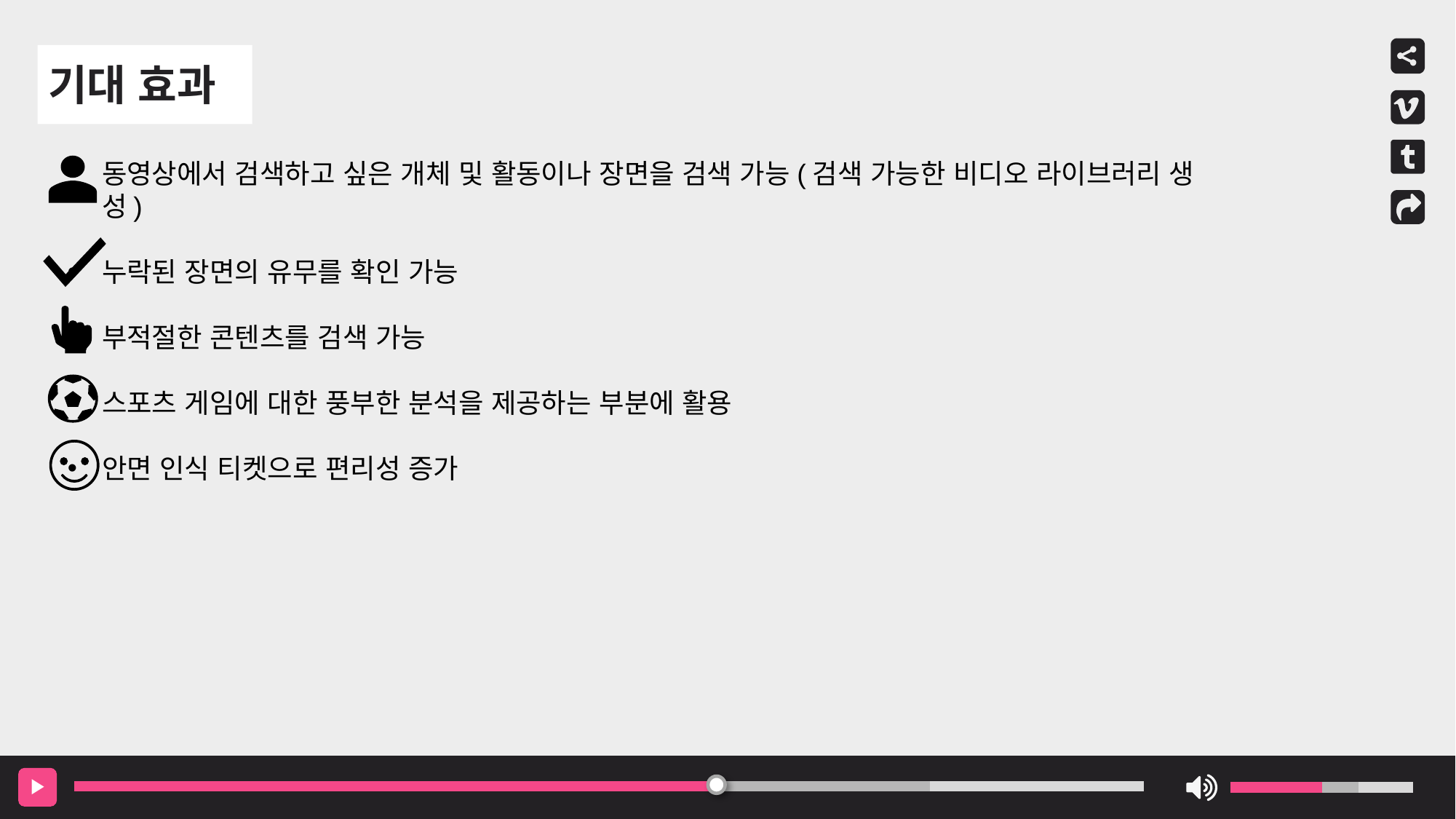

기대 효과

동영상에서 검색하고 싶은 개체 및 활동이나 장면을 검색 가능(검색 가능한 비디오 라이브러리 생성)

누락된 장면의 유무를 확인 가능

부적절한 콘텐츠를 검색 가능

스포츠 게임에 대한 풍부한 분석을 제공하는 부분에 활용

안면 인식 티켓으로 편리성 증가

▶

|  |  |  |  |  |  |  |  |  |  |
| --- | --- | --- | --- | --- | --- | --- | --- | --- | --- |
|  |  |  |  |  |  |  |  |  |  |
| --- | --- | --- | --- | --- | --- | --- | --- | --- | --- |